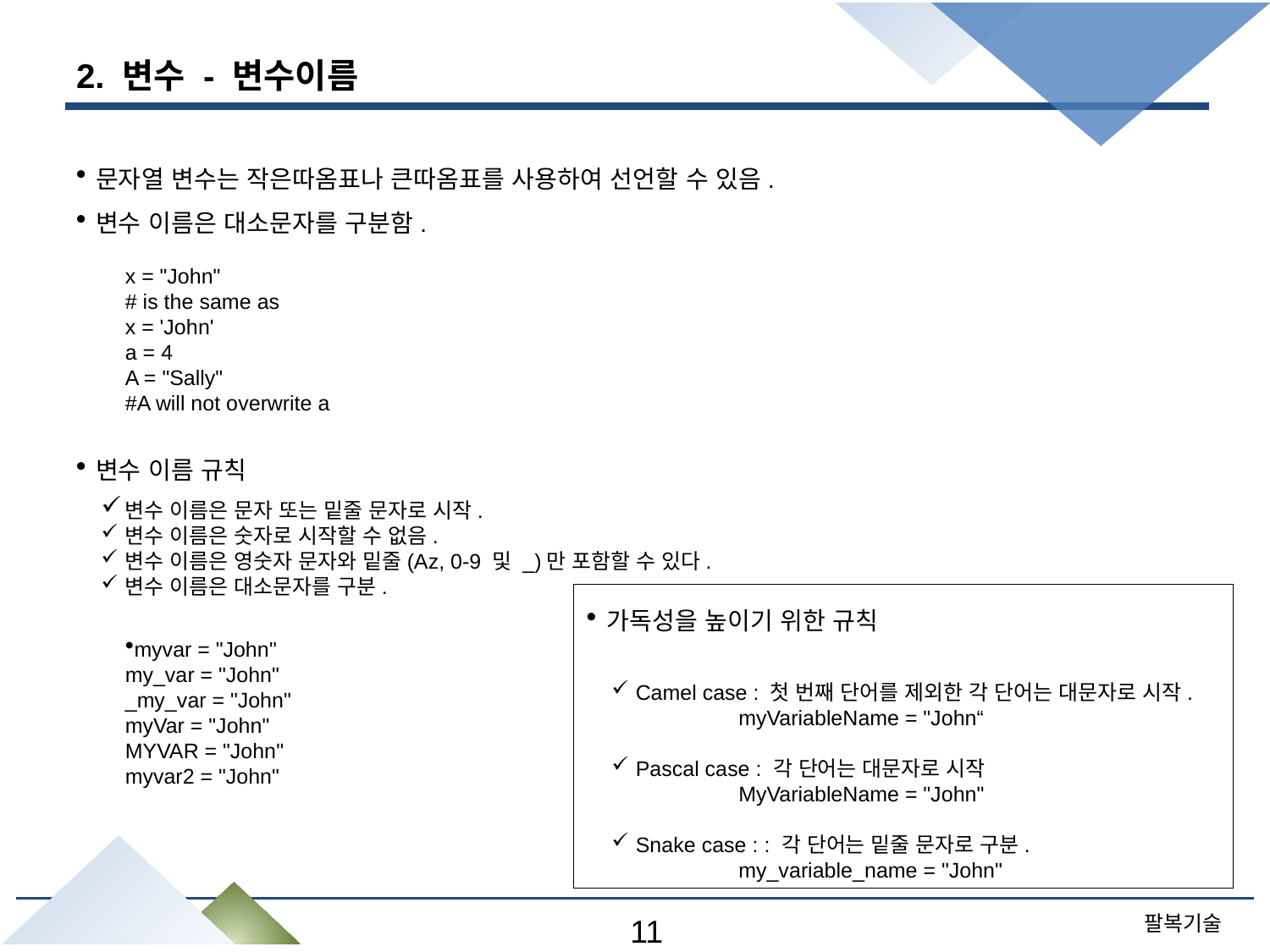

# 2. 변수 - 변수이름
문자열 변수는 작은따옴표나 큰따옴표를 사용하여 선언할 수 있음.
변수 이름은 대소문자를 구분함.

x = "John"
# is the same as
x = 'John'
a = 4
A = "Sally"
#A will not overwrite a

변수 이름 규칙
변수 이름은 문자 또는 밑줄 문자로 시작.
변수 이름은 숫자로 시작할 수 없음.
변수 이름은 영숫자 문자와 밑줄(Az, 0-9 및 _)만 포함할 수 있다.
변수 이름은 대소문자를 구분.

myvar = "John"
my_var = "John"
_my_var = "John"
myVar = "John"
MYVAR = "John"
myvar2 = "John"
가독성을 높이기 위한 규칙

Camel case : 첫 번째 단어를 제외한 각 단어는 대문자로 시작.
	myVariableName = "John“

Pascal case : 각 단어는 대문자로 시작
	MyVariableName = "John"

Snake case : : 각 단어는 밑줄 문자로 구분.
	my_variable_name = "John"
11